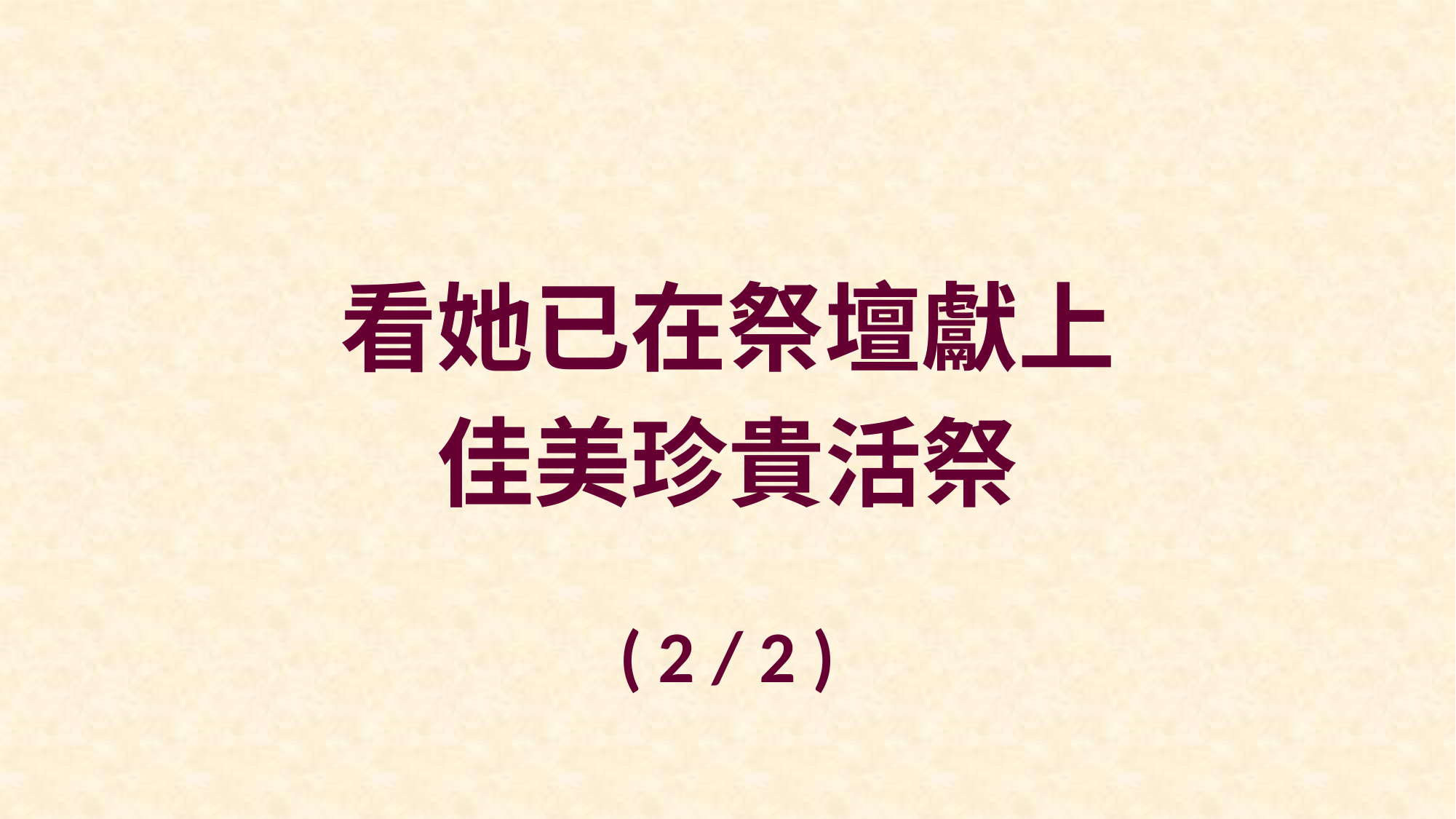

看她已在祭壇獻上
佳美珍貴活祭
( 2 / 2 )